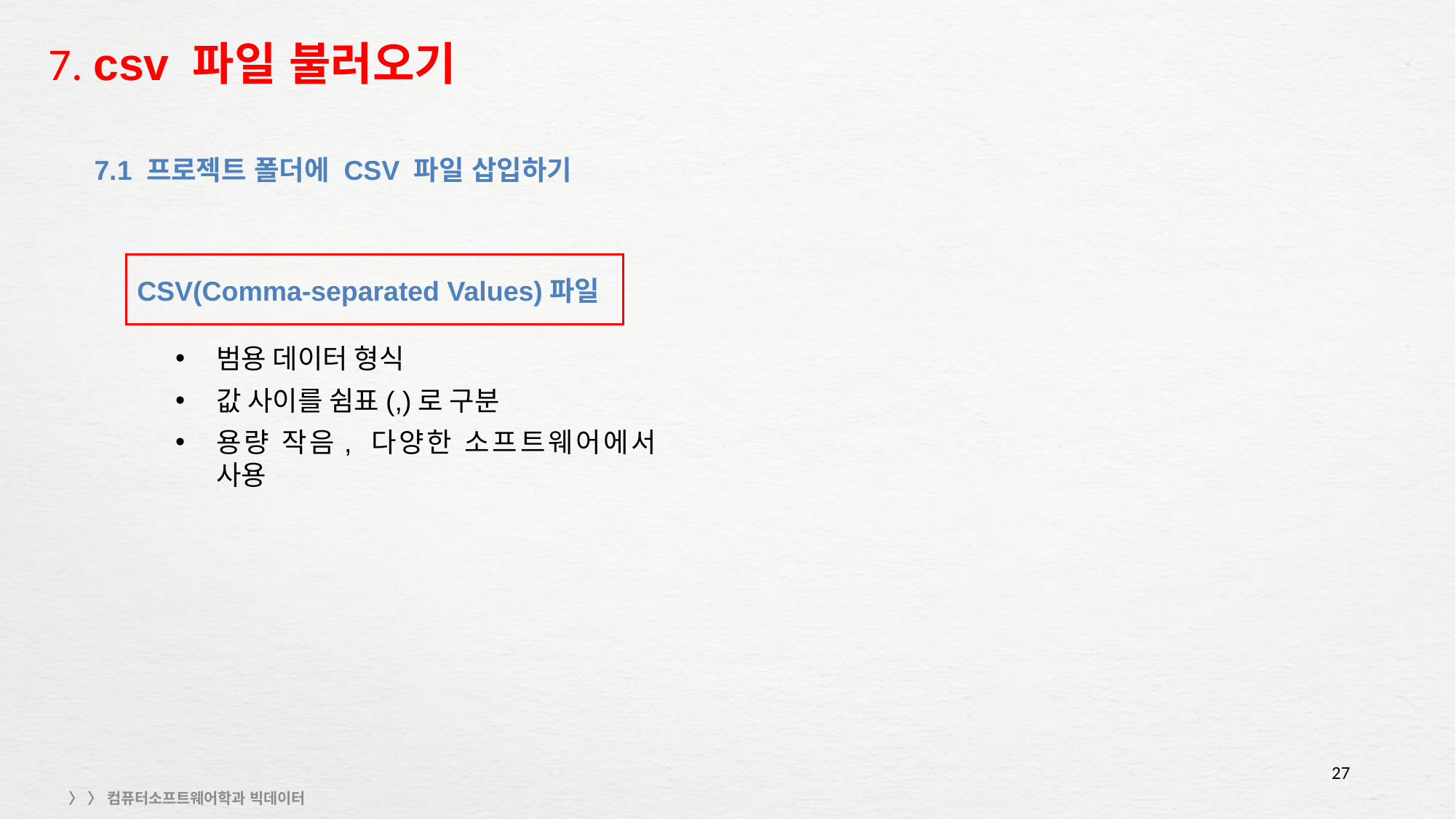

# 7. csv 파일 불러오기
7.1 프로젝트 폴더에 CSV 파일 삽입하기

CSV(Comma-separated Values)파일
범용 데이터 형식
값 사이를 쉼표(,)로 구분
용량 작음, 다양한 소프트웨어에서 사용
27
〉 〉 컴퓨터소프트웨어학과 빅데이터